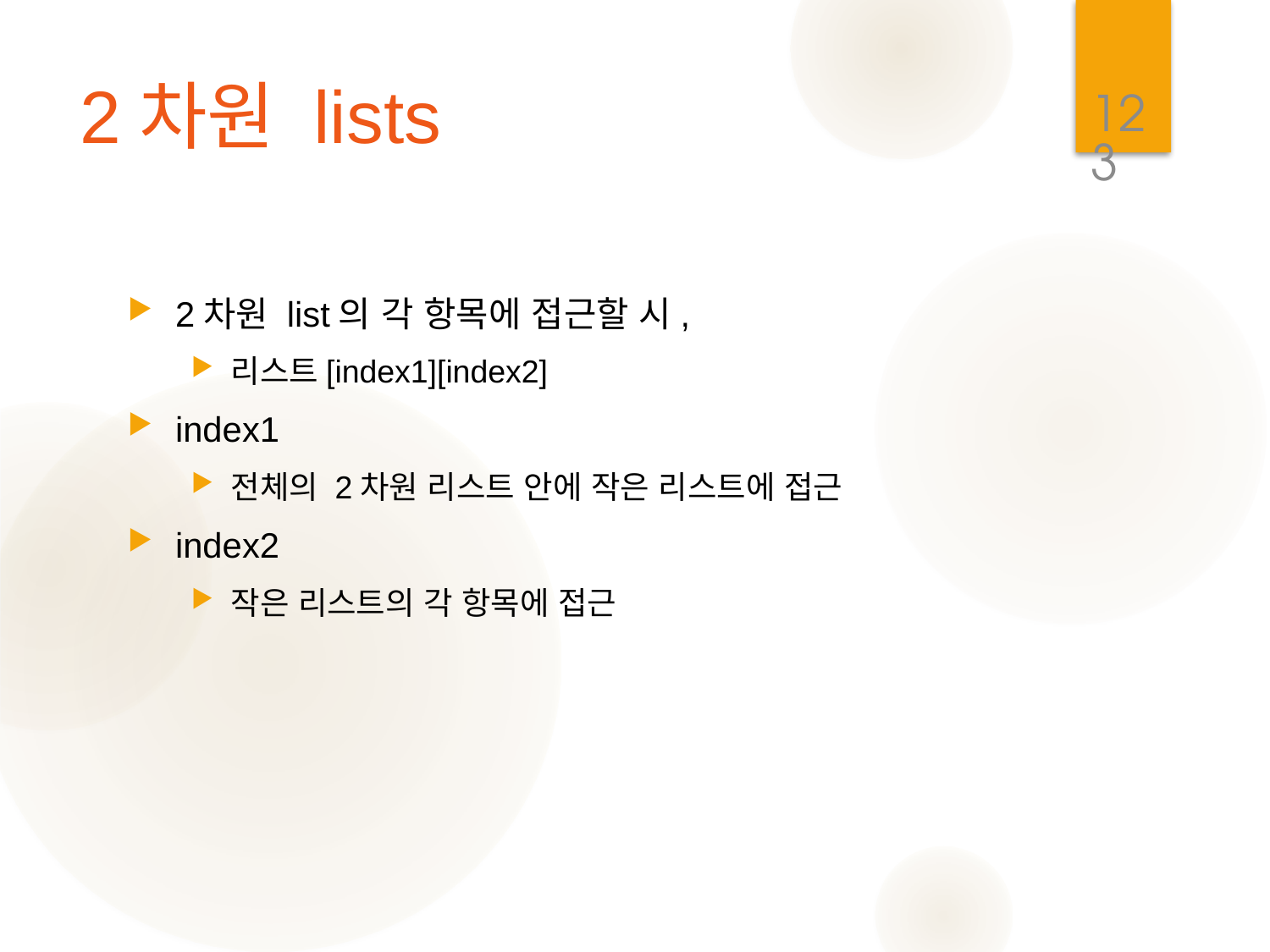

123
# 2차원 lists
2차원 list의 각 항목에 접근할 시,
리스트[index1][index2]
index1
전체의 2차원 리스트 안에 작은 리스트에 접근
index2
작은 리스트의 각 항목에 접근